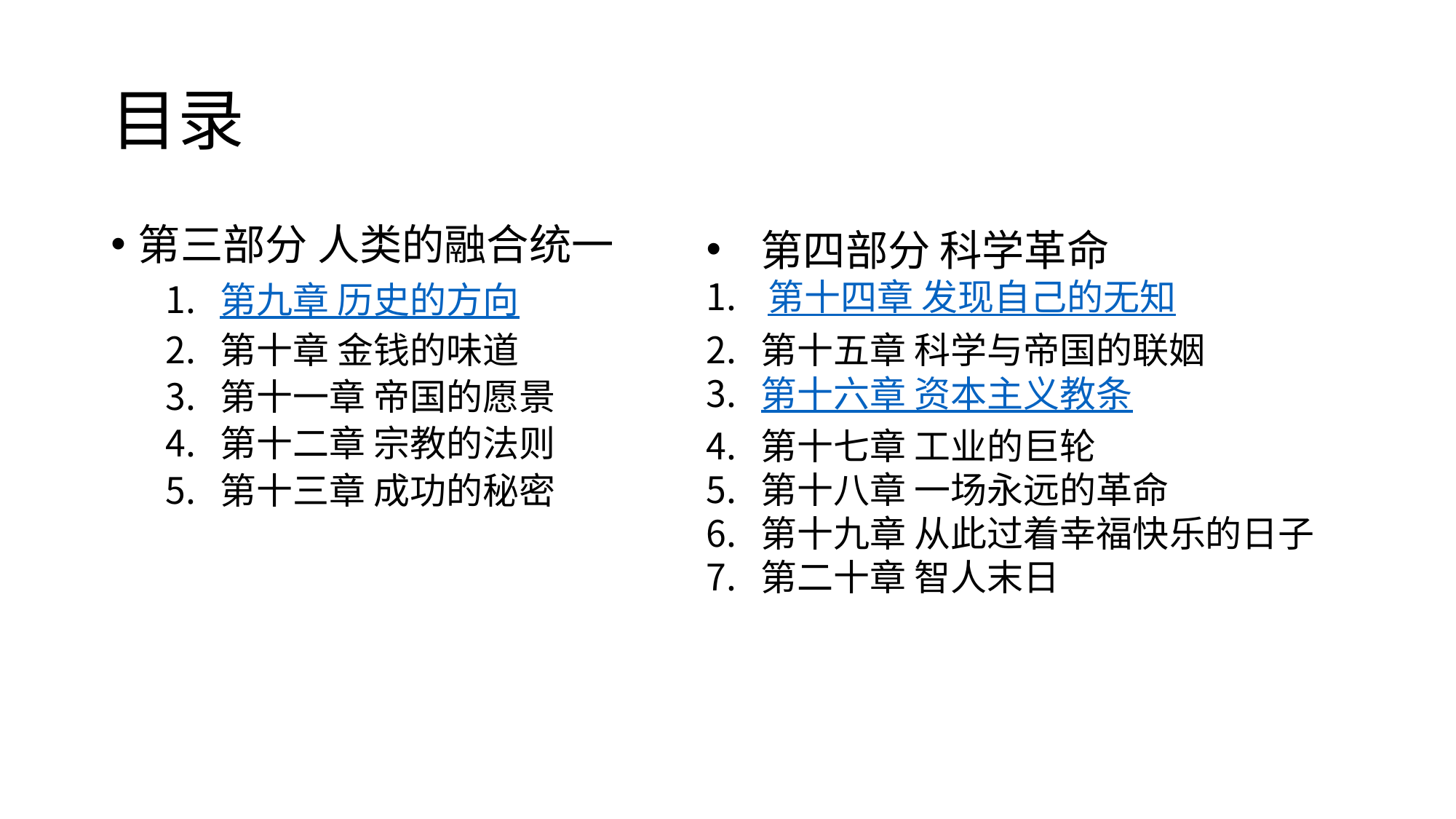

# 目录
第三部分 人类的融合统一
第九章 历史的方向
第十章 金钱的味道
第十一章 帝国的愿景
第十二章 宗教的法则
第十三章 成功的秘密

第四部分 科学革命
第十四章 发现自己的无知
第十五章 科学与帝国的联姻
第十六章 资本主义教条
第十七章 工业的巨轮
第十八章 一场永远的革命
第十九章 从此过着幸福快乐的日子
第二十章 智人末日